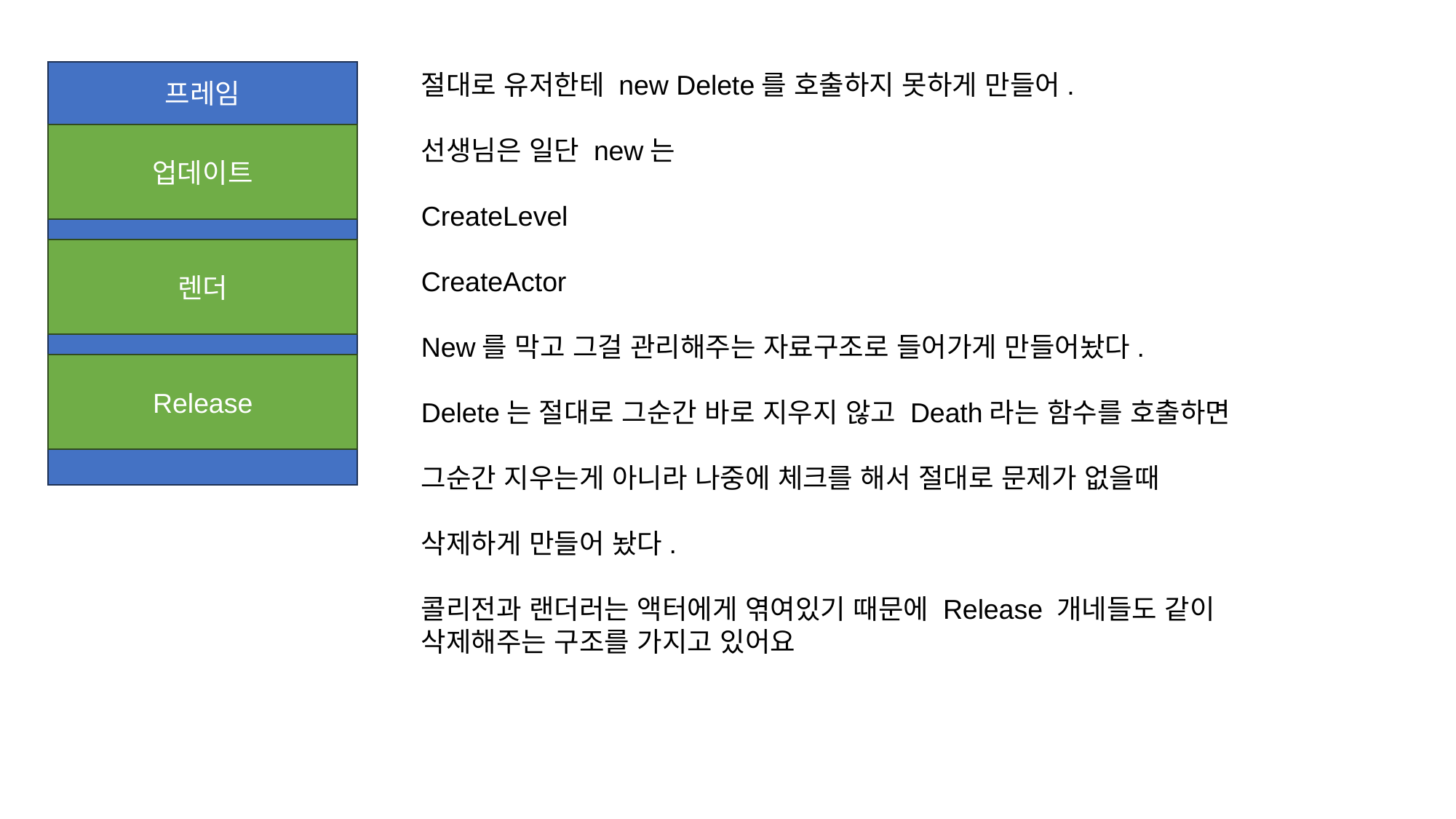

절대로 유저한테 new Delete를 호출하지 못하게 만들어.

선생님은 일단 new는

CreateLevel

CreateActor

New를 막고 그걸 관리해주는 자료구조로 들어가게 만들어놨다.

Delete는 절대로 그순간 바로 지우지 않고 Death라는 함수를 호출하면

그순간 지우는게 아니라 나중에 체크를 해서 절대로 문제가 없을때

삭제하게 만들어 놨다.

콜리전과 랜더러는 액터에게 엮여있기 때문에 Release 개네들도 같이 삭제해주는 구조를 가지고 있어요
프레임

업데이트
렌더
Release